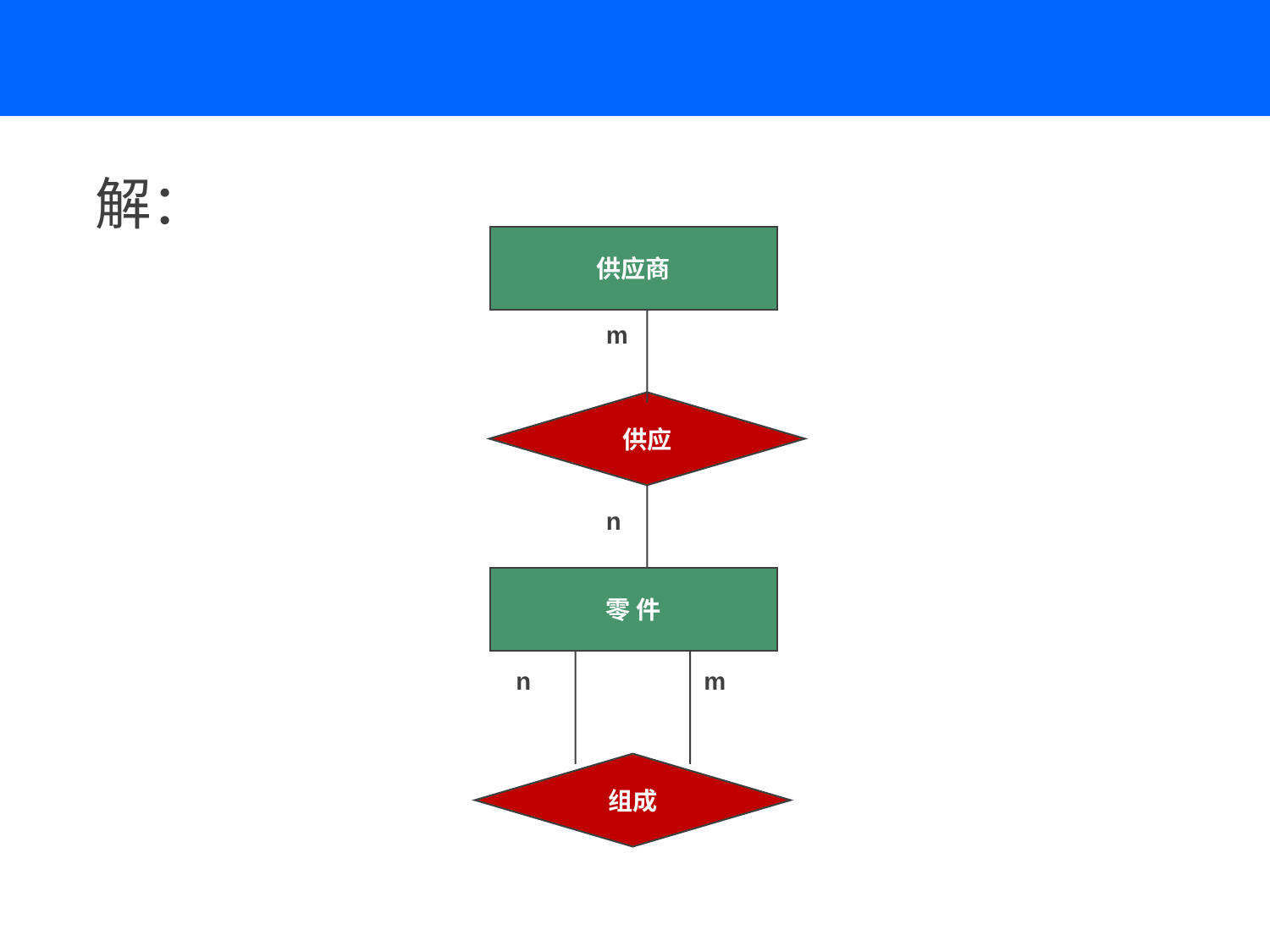

解：
供应商

供应

零 件

组成
m
n
m
n